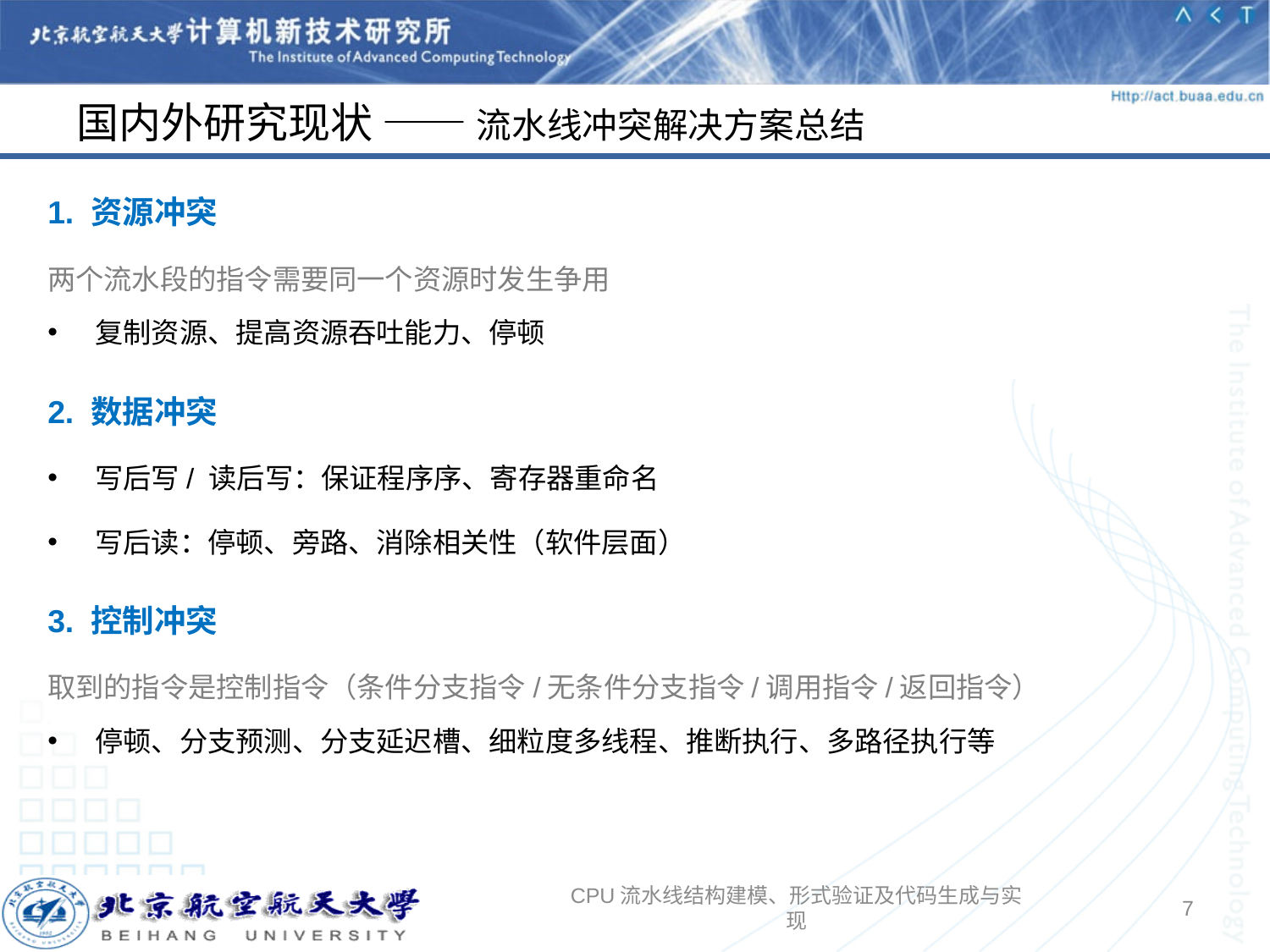

# 国内外研究现状 —— 流水线冲突解决方案总结
1. 资源冲突
两个流水段的指令需要同一个资源时发生争用
复制资源、提高资源吞吐能力、停顿
2. 数据冲突
写后写/ 读后写：保证程序序、寄存器重命名
写后读：停顿、旁路、消除相关性（软件层面）
3. 控制冲突
取到的指令是控制指令（条件分支指令/无条件分支指令/调用指令/返回指令）
停顿、分支预测、分支延迟槽、细粒度多线程、推断执行、多路径执行等

CPU流水线结构建模、形式验证及代码生成与实现
7